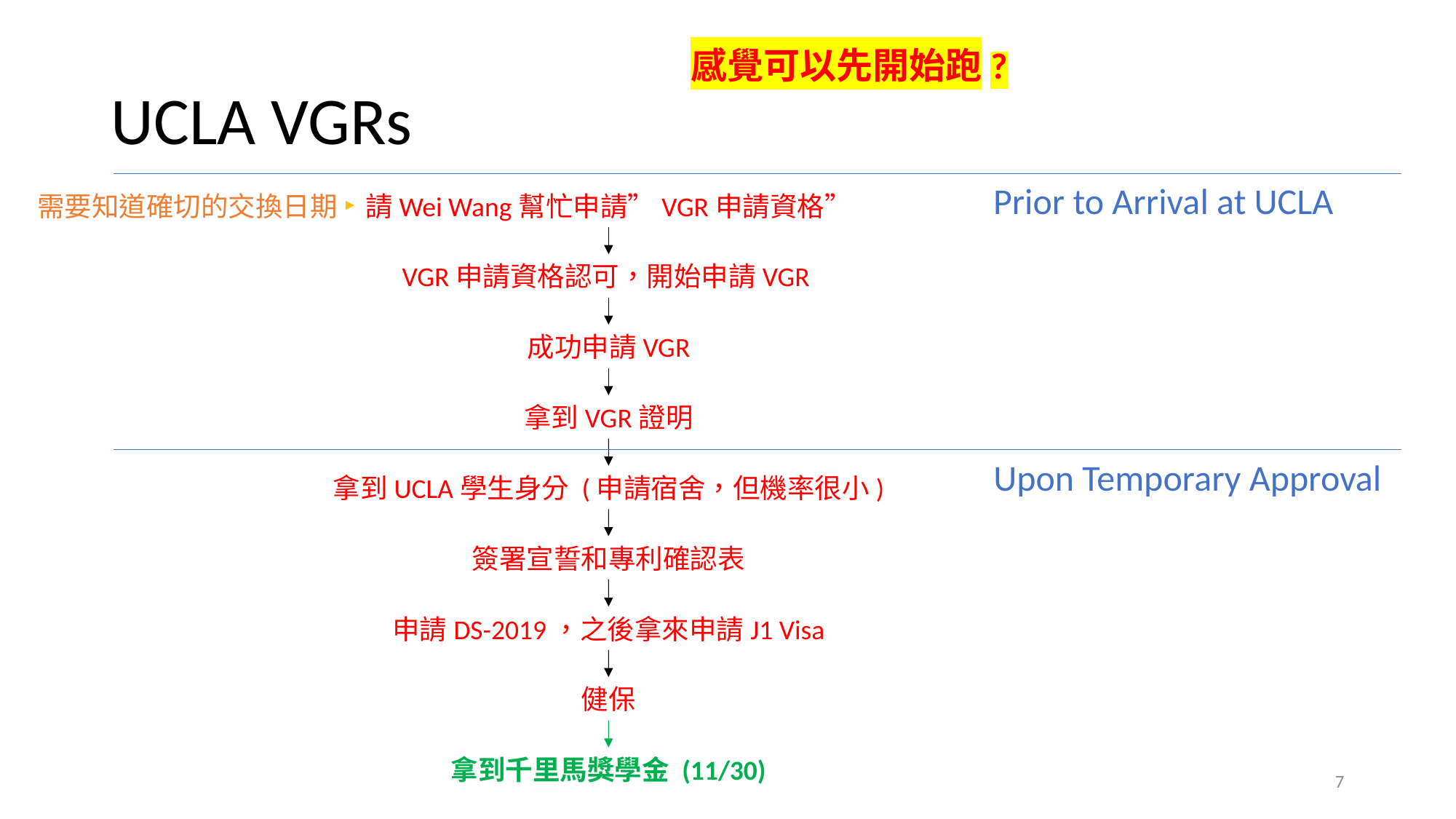

感覺可以先開始跑?
# UCLA VGRs
Prior to Arrival at UCLA
需要知道確切的交換日期
請Wei Wang幫忙申請”VGR申請資格”
VGR申請資格認可，開始申請VGR
成功申請VGR
拿到VGR證明
Upon Temporary Approval
拿到UCLA學生身分 (申請宿舍，但機率很小)
簽署宣誓和專利確認表
申請DS-2019，之後拿來申請J1 Visa
健保
拿到千里馬獎學金 (11/30)
7